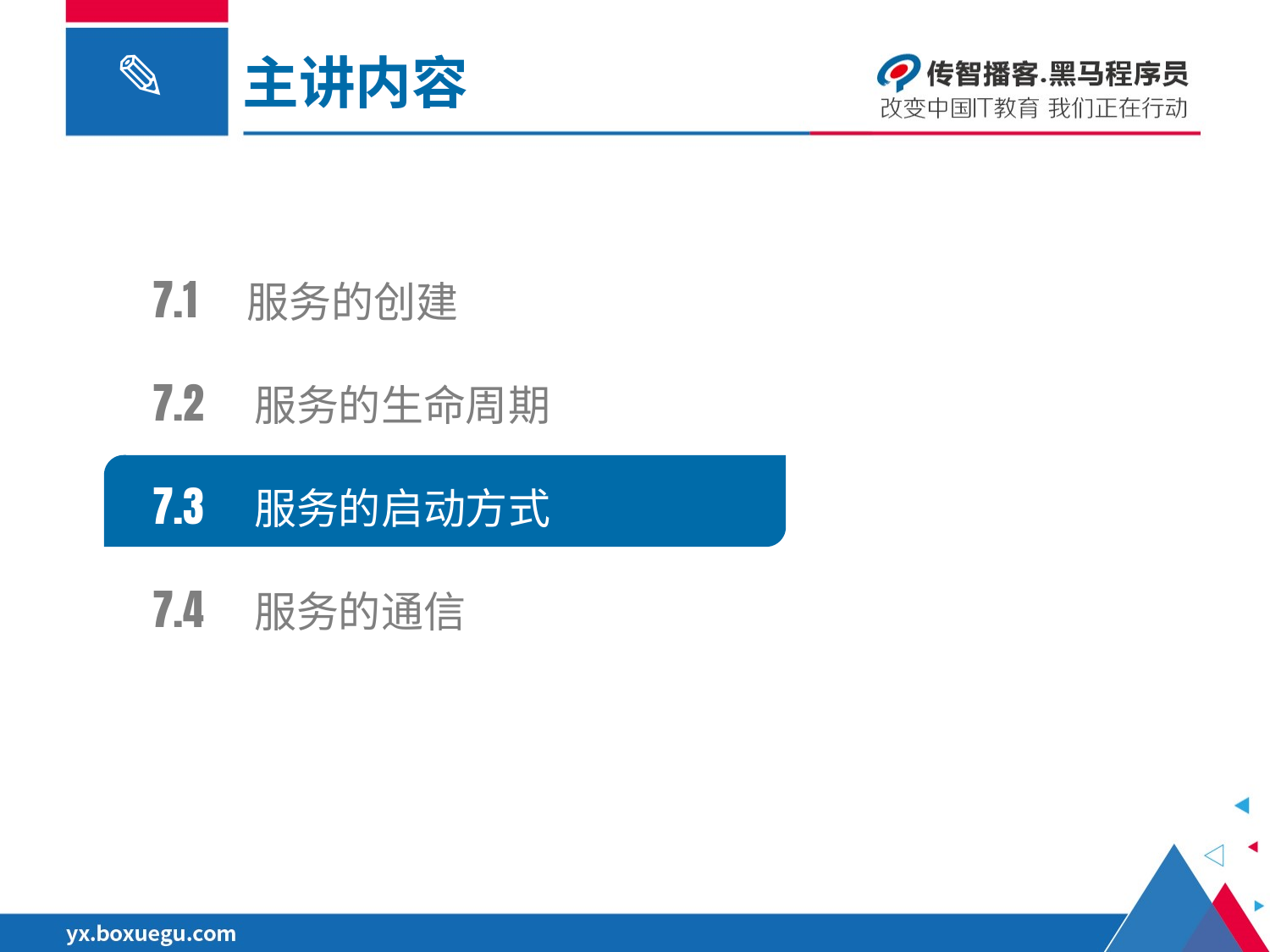

主讲内容
7.1    服务的创建
7.2    服务的生命周期

7.3    服务的启动方式
7.4    服务的通信